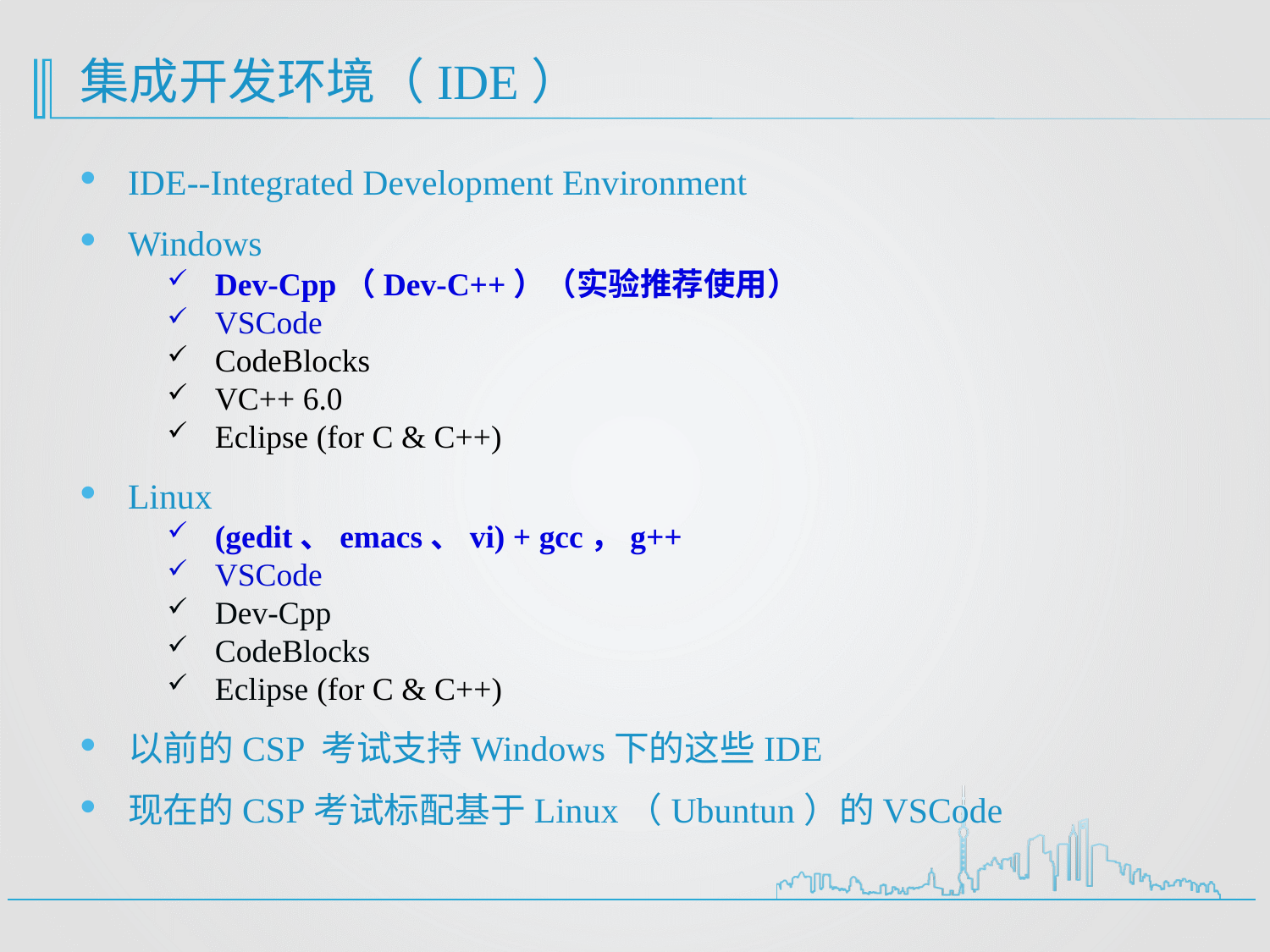

# 集成开发环境（IDE）
IDE--Integrated Development Environment
Windows
Dev-Cpp（Dev-C++）（实验推荐使用）
VSCode
CodeBlocks
VC++ 6.0
Eclipse (for C & C++)
Linux
(gedit、emacs、vi) + gcc，g++
VSCode
Dev-Cpp
CodeBlocks
Eclipse (for C & C++)
以前的CSP 考试支持Windows下的这些IDE
现在的CSP考试标配基于Linux（Ubuntun）的VSCode